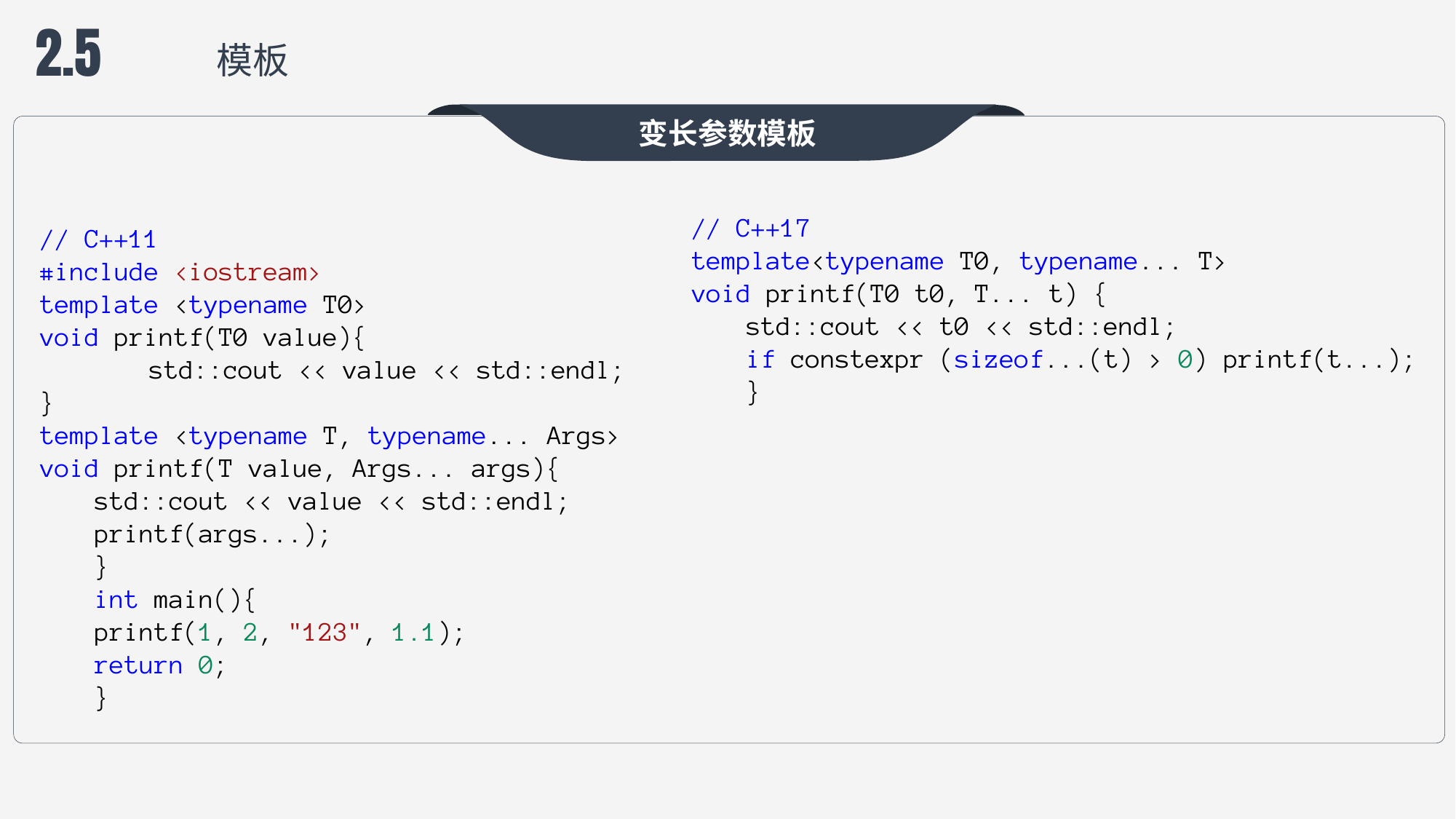

2.5
模板

变长参数模板

// C++17
template<typename T0, typename... T>
void printf(T0 t0, T... t) {
std::cout << t0 << std::endl;
if constexpr (sizeof...(t) > 0) printf(t...);
}
// C++11
#include <iostream>
template <typename T0>
void printf(T0 value){
	std::cout << value << std::endl;
}
template <typename T, typename... Args>
void printf(T value, Args... args){
std::cout << value << std::endl;
printf(args...);
}
int main(){
printf(1, 2, "123", 1.1);
return 0;
}